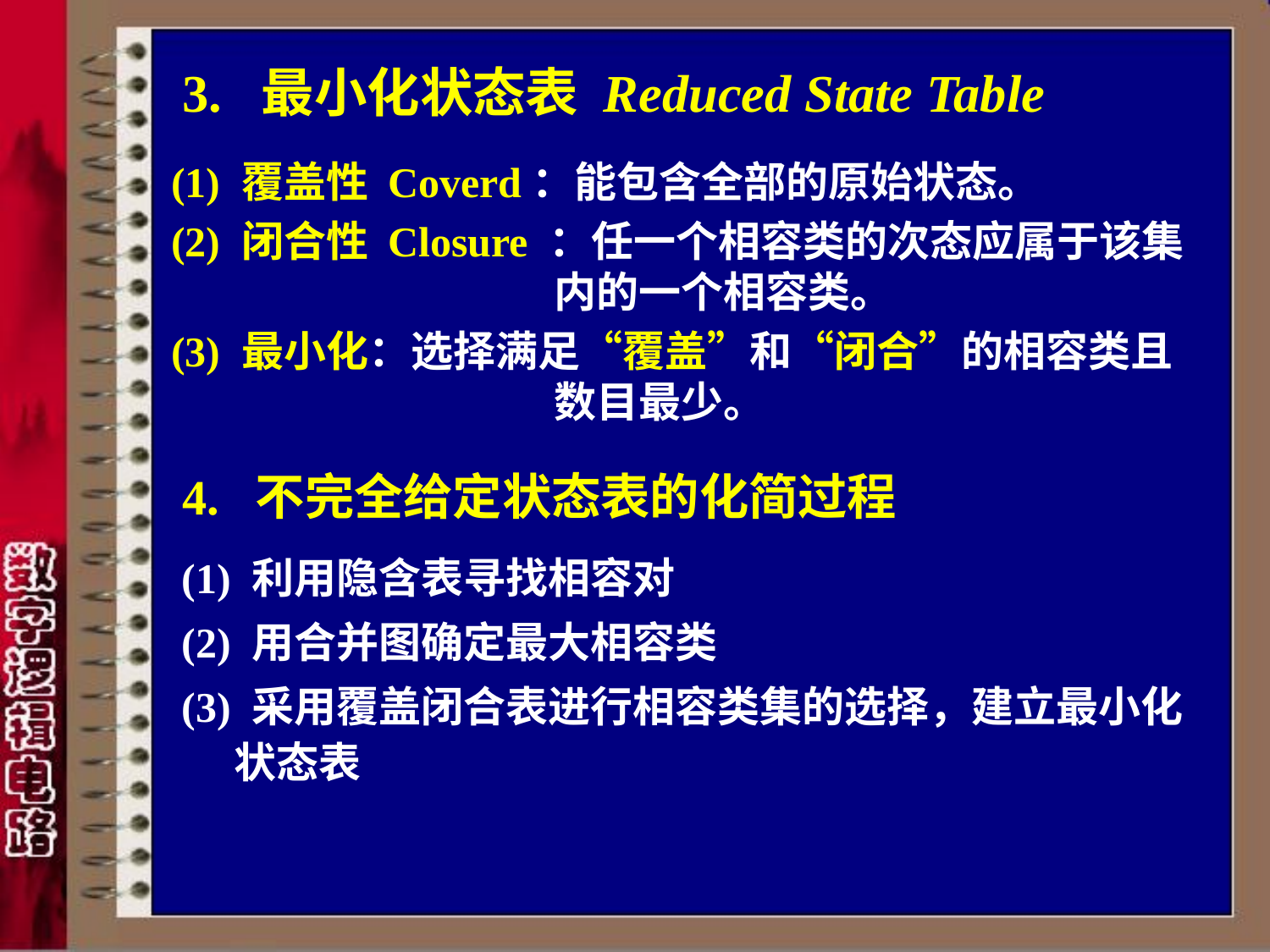

# 3.  最小化状态表 Reduced State Table
(1) 覆盖性 Coverd：能包含全部的原始状态。
(2) 闭合性 Closure ：任一个相容类的次态应属于该集内的一个相容类。
(3) 最小化：选择满足“覆盖”和“闭合”的相容类且数目最少。
4.  不完全给定状态表的化简过程
(1) 利用隐含表寻找相容对
(2) 用合并图确定最大相容类
(3) 采用覆盖闭合表进行相容类集的选择，建立最小化状态表